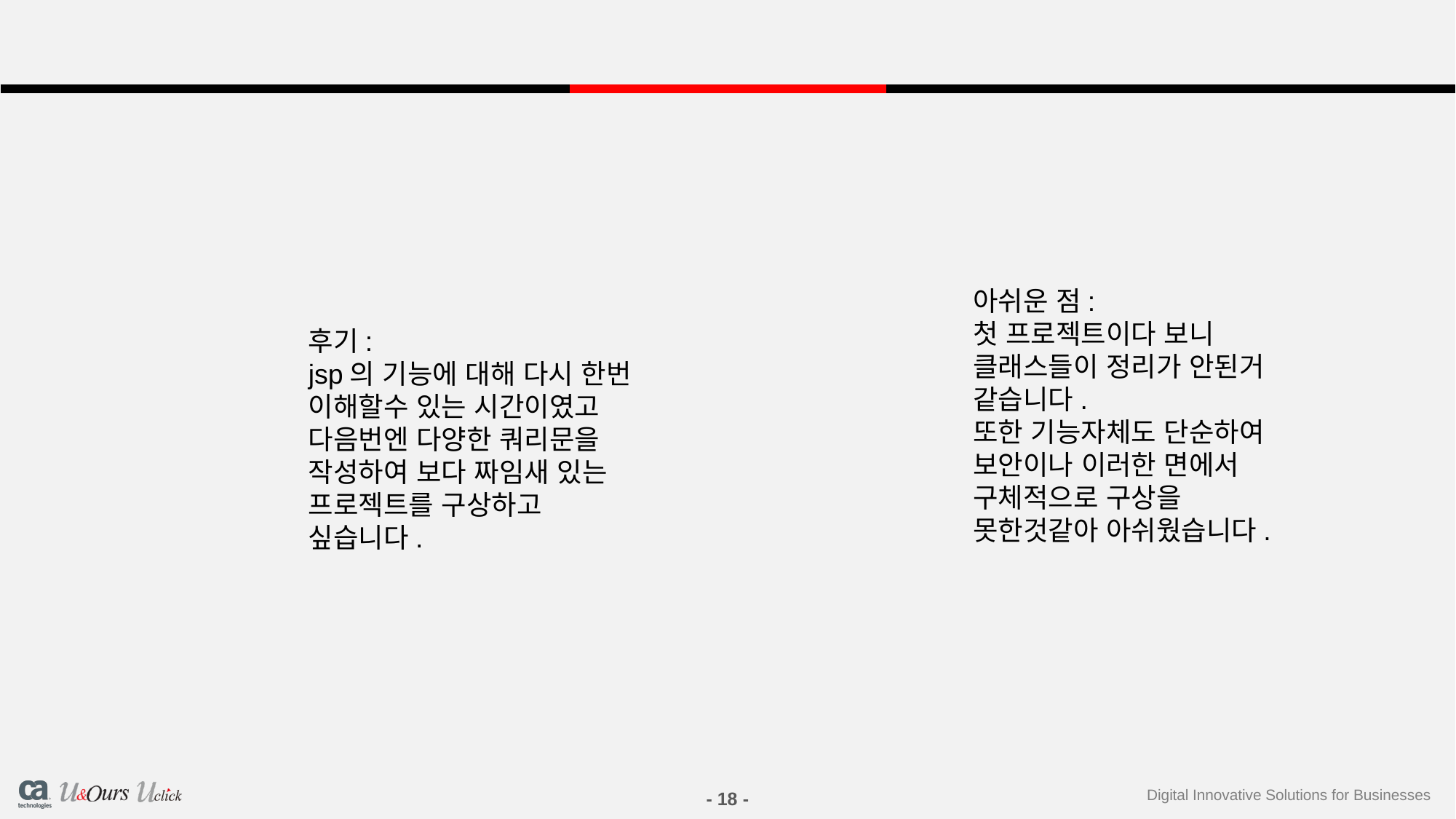

아쉬운 점:
첫 프로젝트이다 보니
클래스들이 정리가 안된거 같습니다.
또한 기능자체도 단순하여 보안이나 이러한 면에서 구체적으로 구상을 못한것같아 아쉬웠습니다.
후기:
jsp의 기능에 대해 다시 한번 이해할수 있는 시간이였고 다음번엔 다양한 쿼리문을 작성하여 보다 짜임새 있는 프로젝트를 구상하고 싶습니다.